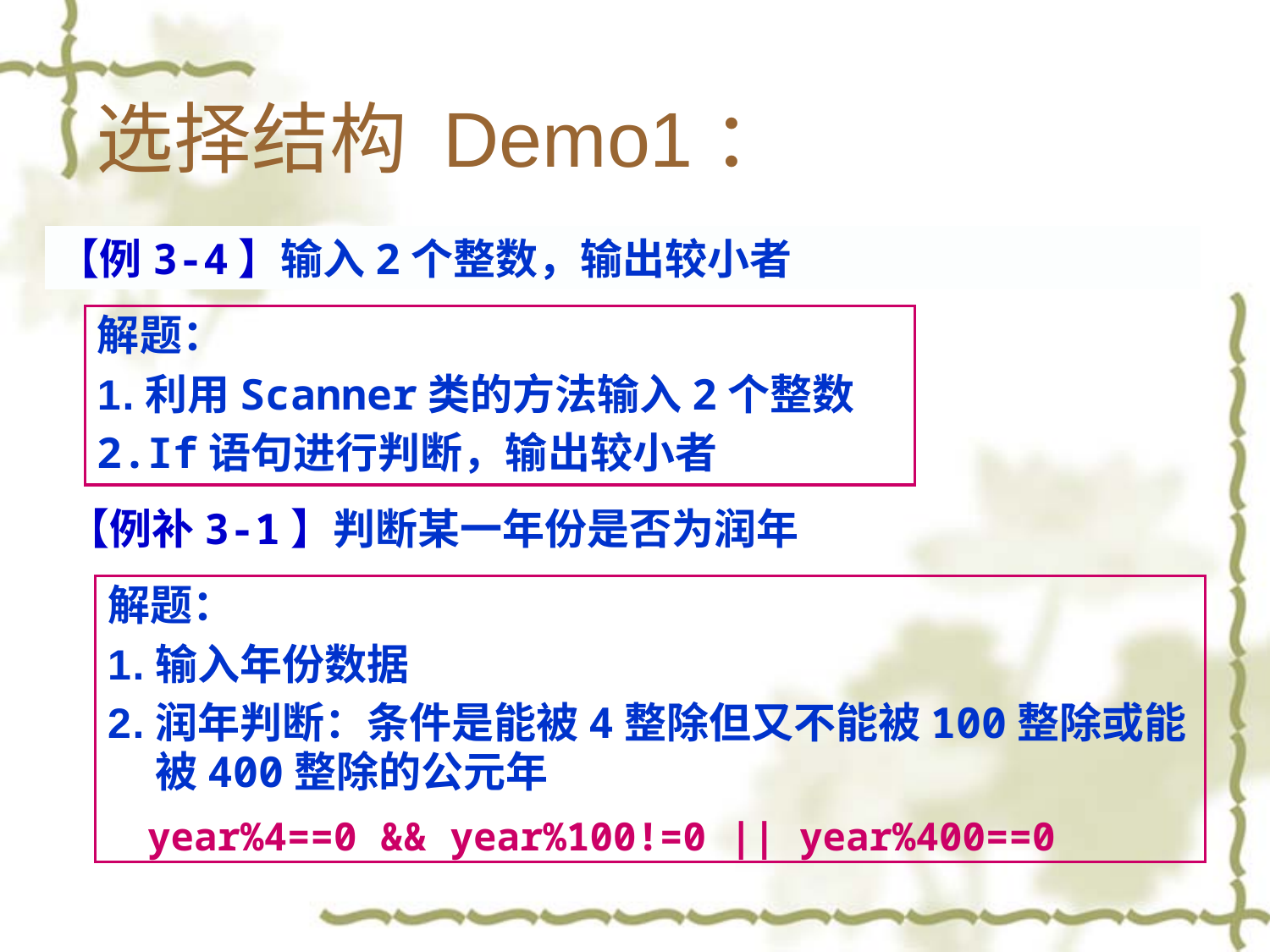

# 选择结构 Demo1：
【例3-4】输入2个整数，输出较小者
解题：
利用Scanner类的方法输入2个整数
If语句进行判断，输出较小者
【例补3-1】判断某一年份是否为润年
解题：
输入年份数据
润年判断：条件是能被4整除但又不能被100整除或能被400整除的公元年

year%4==0 && year%100!=0 || year%400==0